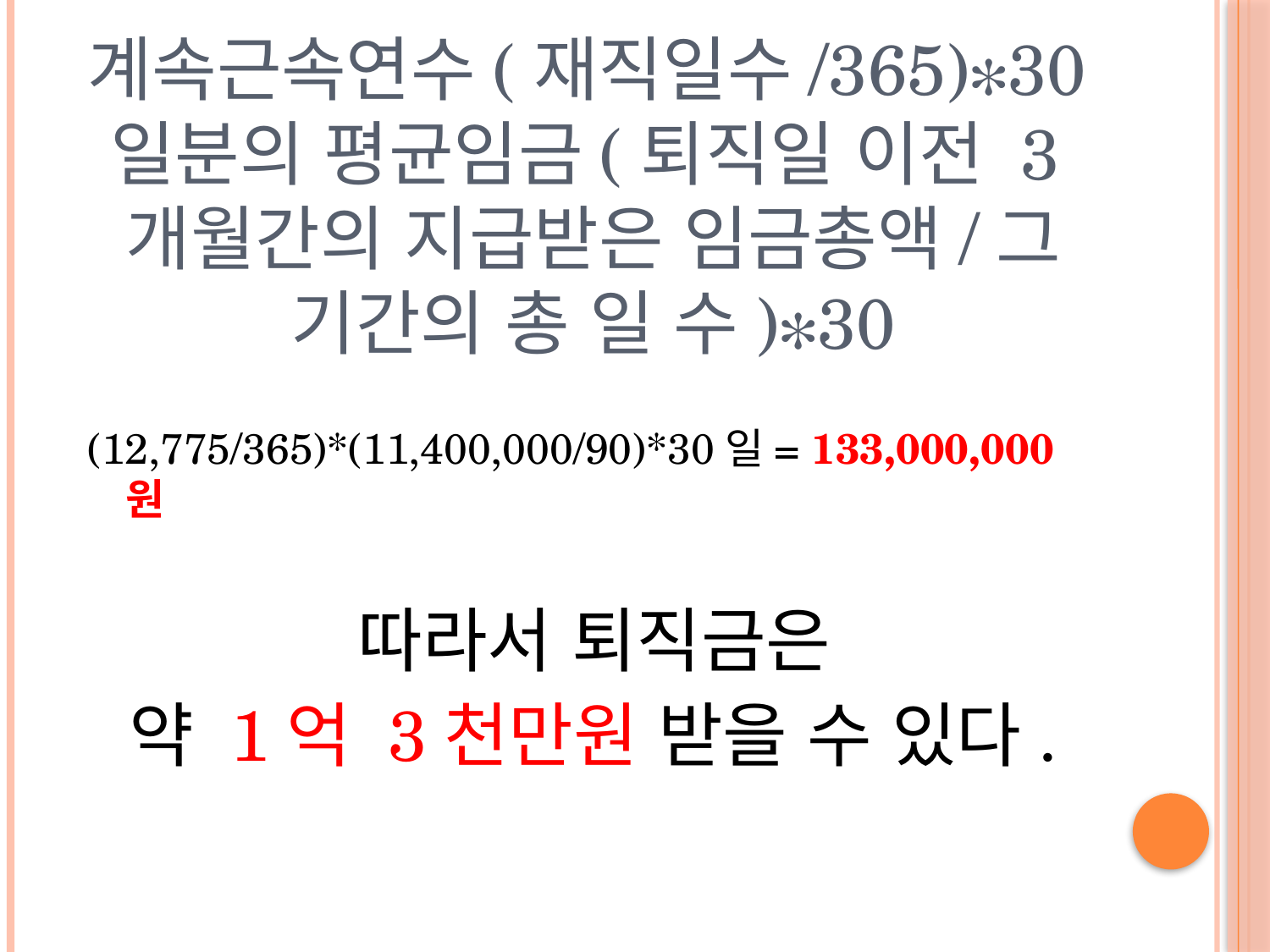

# 계속근속연수(재직일수/365)∗30일분의 평균임금(퇴직일 이전 3개월간의 지급받은 임금총액/그 기간의 총 일 수)∗30
(12,775/365)*(11,400,000/90)*30일= 133,000,000원

 따라서 퇴직금은
약 1억 3천만원 받을 수 있다.